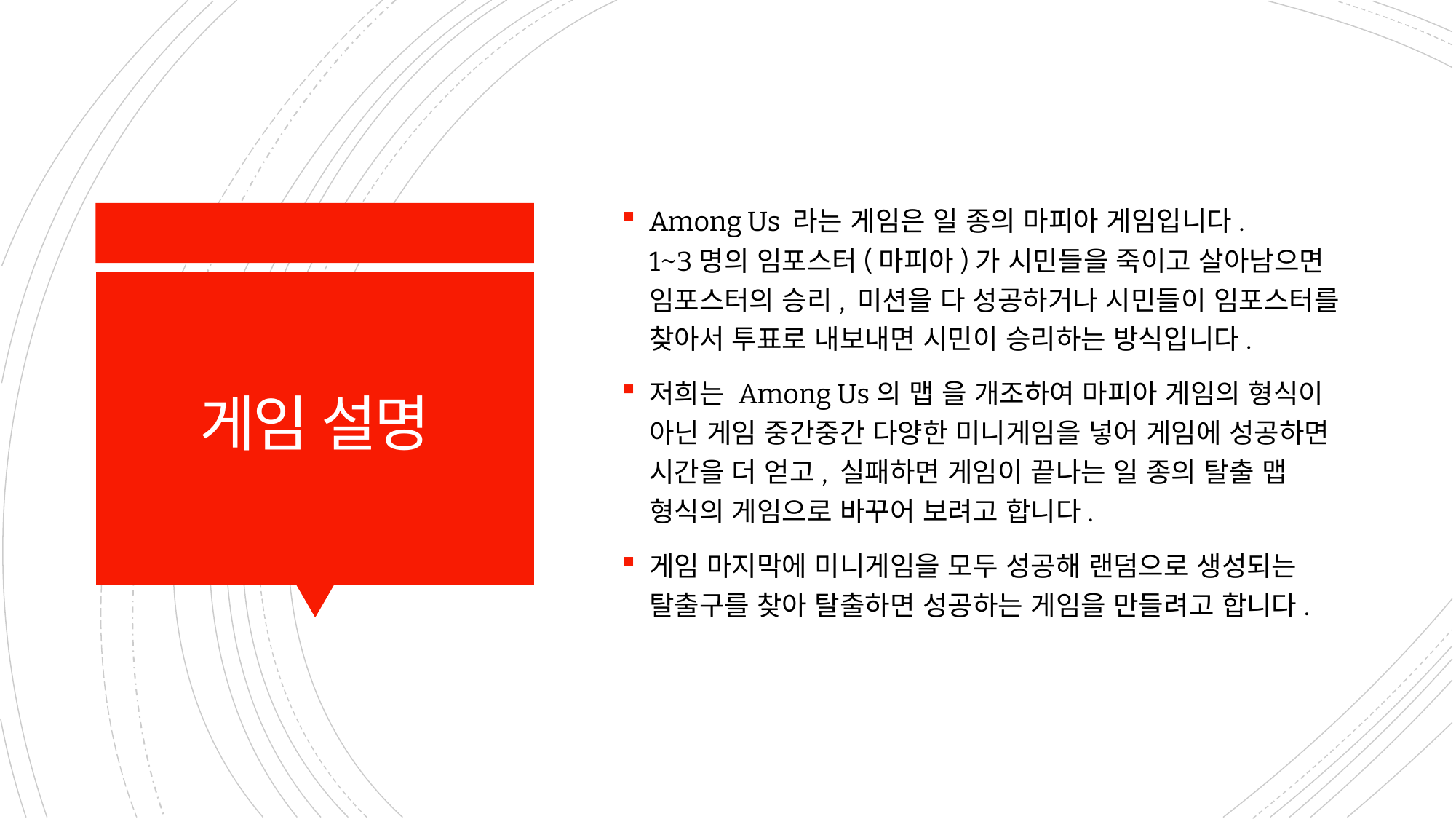

Among Us 라는 게임은 일 종의 마피아 게임입니다.
1~3명의 임포스터(마피아)가 시민들을 죽이고 살아남으면
임포스터의 승리, 미션을 다 성공하거나 시민들이 임포스터를 찾아서 투표로 내보내면 시민이 승리하는 방식입니다.
저희는 Among Us의 맵 을 개조하여 마피아 게임의 형식이 아닌 게임 중간중간 다양한 미니게임을 넣어 게임에 성공하면 시간을 더 얻고, 실패하면 게임이 끝나는 일 종의 탈출 맵 형식의 게임으로 바꾸어 보려고 합니다.
게임 마지막에 미니게임을 모두 성공해 랜덤으로 생성되는 탈출구를 찾아 탈출하면 성공하는 게임을 만들려고 합니다.
# 게임 설명